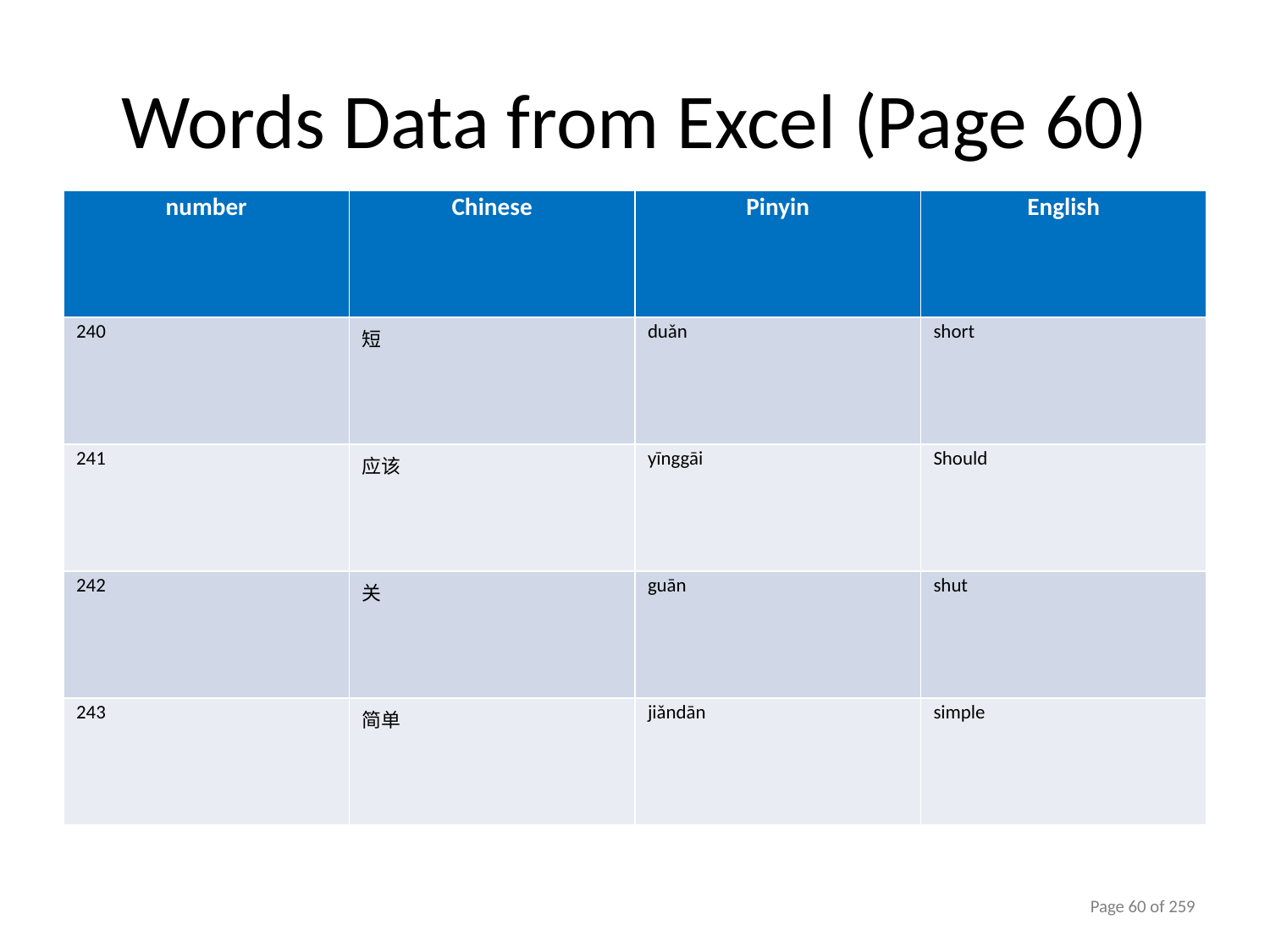

# Words Data from Excel (Page 60)
| number | Chinese | Pinyin | English |
| --- | --- | --- | --- |
| 240 | 短 | duǎn | short |
| 241 | 应该 | yīnggāi | Should |
| 242 | 关 | guān | shut |
| 243 | 简单 | jiǎndān | simple |

Page 60 of 259